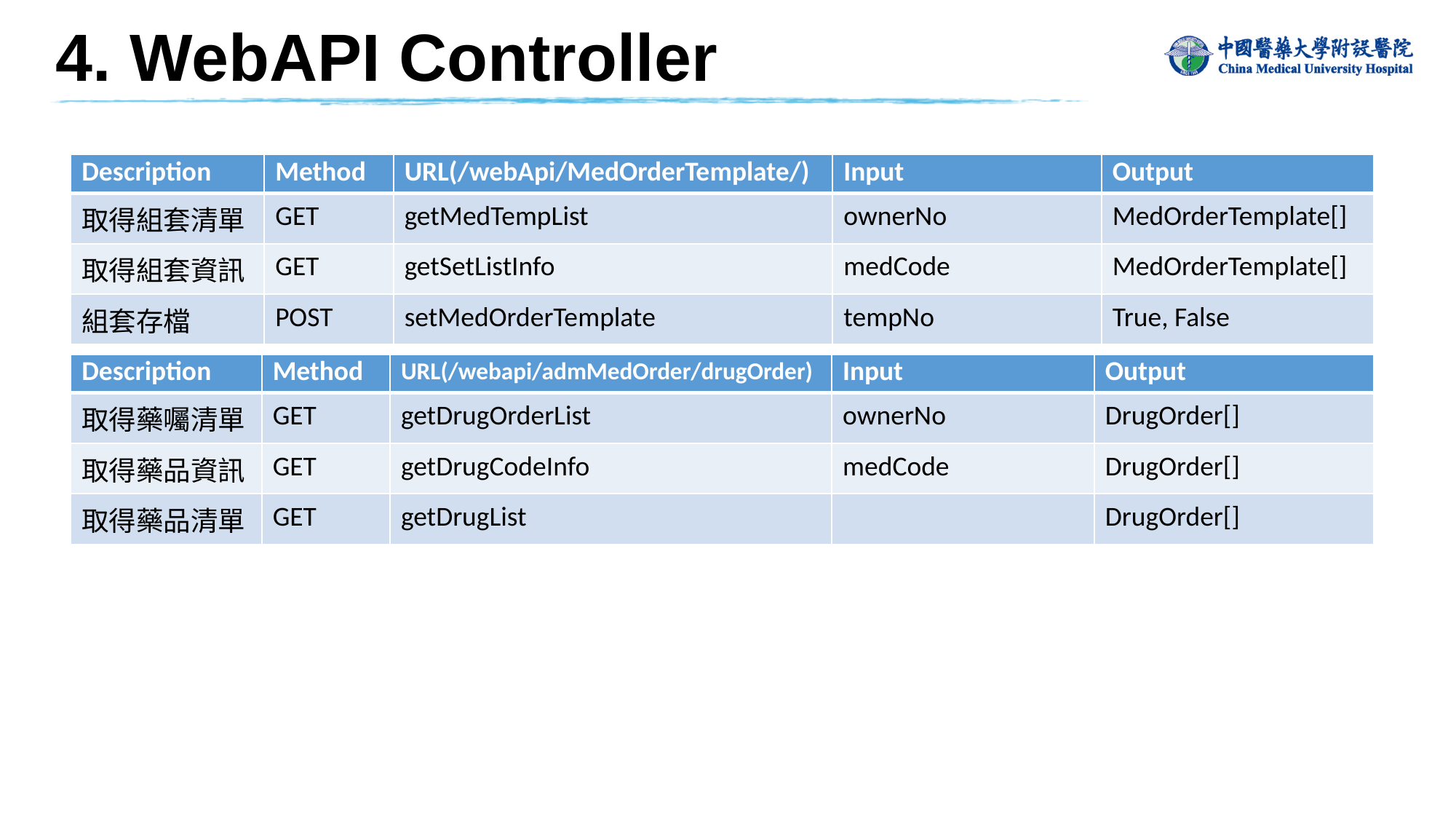

4. WebAPI Controller
| Description | Method | URL(/webApi/MedOrderTemplate/) | Input | Output |
| --- | --- | --- | --- | --- |
| 取得組套清單 | GET | getMedTempList | ownerNo | MedOrderTemplate[] |
| 取得組套資訊 | GET | getSetListInfo | medCode | MedOrderTemplate[] |
| 組套存檔 | POST | setMedOrderTemplate | tempNo | True, False |
| Description | Method | URL(/webapi/admMedOrder/drugOrder) | Input | Output |
| --- | --- | --- | --- | --- |
| 取得藥囑清單 | GET | getDrugOrderList | ownerNo | DrugOrder[] |
| 取得藥品資訊 | GET | getDrugCodeInfo | medCode | DrugOrder[] |
| 取得藥品清單 | GET | getDrugList |  | DrugOrder[] |